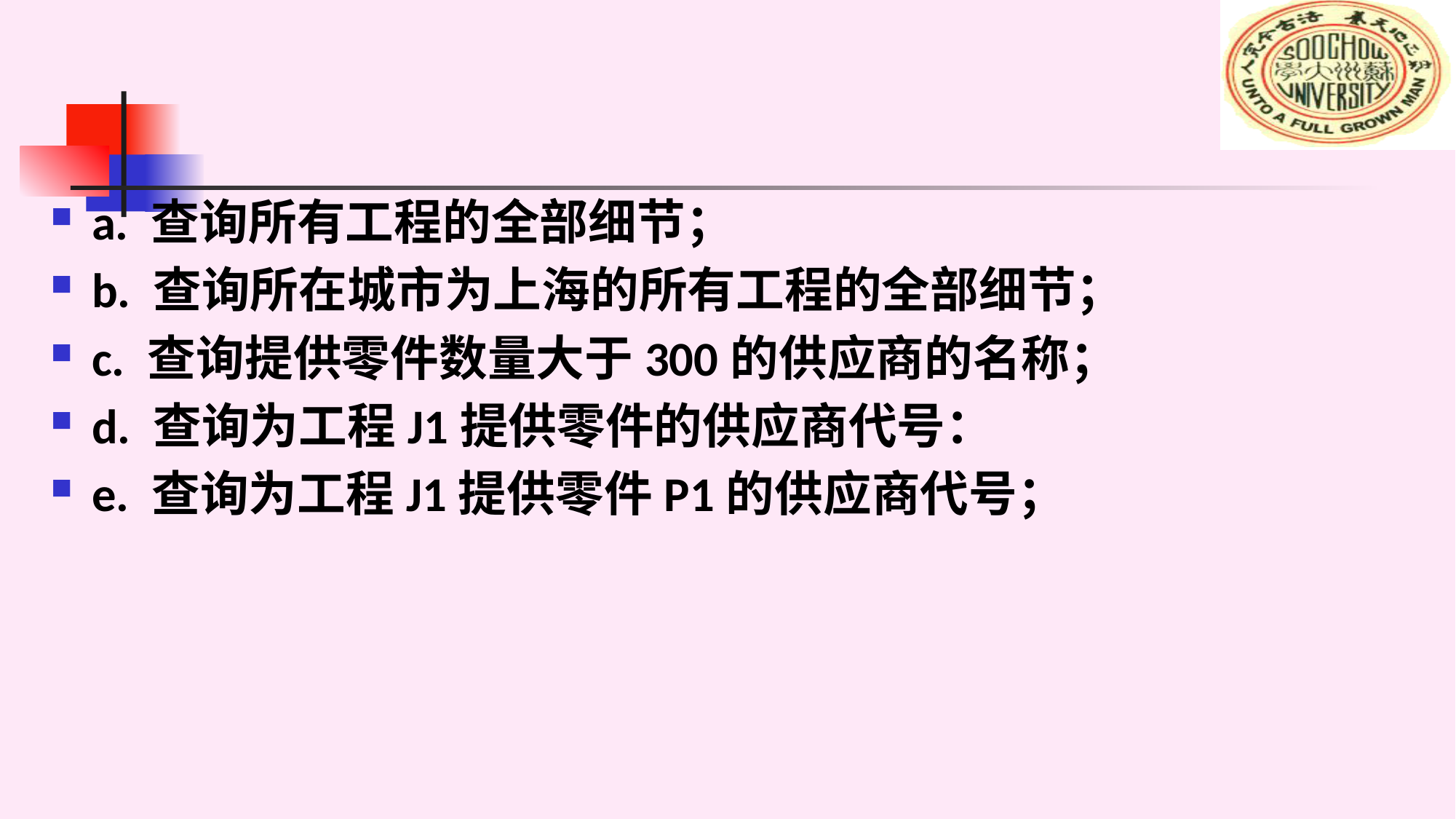

#
a. 查询所有工程的全部细节；
b. 查询所在城市为上海的所有工程的全部细节；
c. 查询提供零件数量大于300的供应商的名称；
d. 查询为工程J1提供零件的供应商代号：
e. 查询为工程J1提供零件P1的供应商代号；